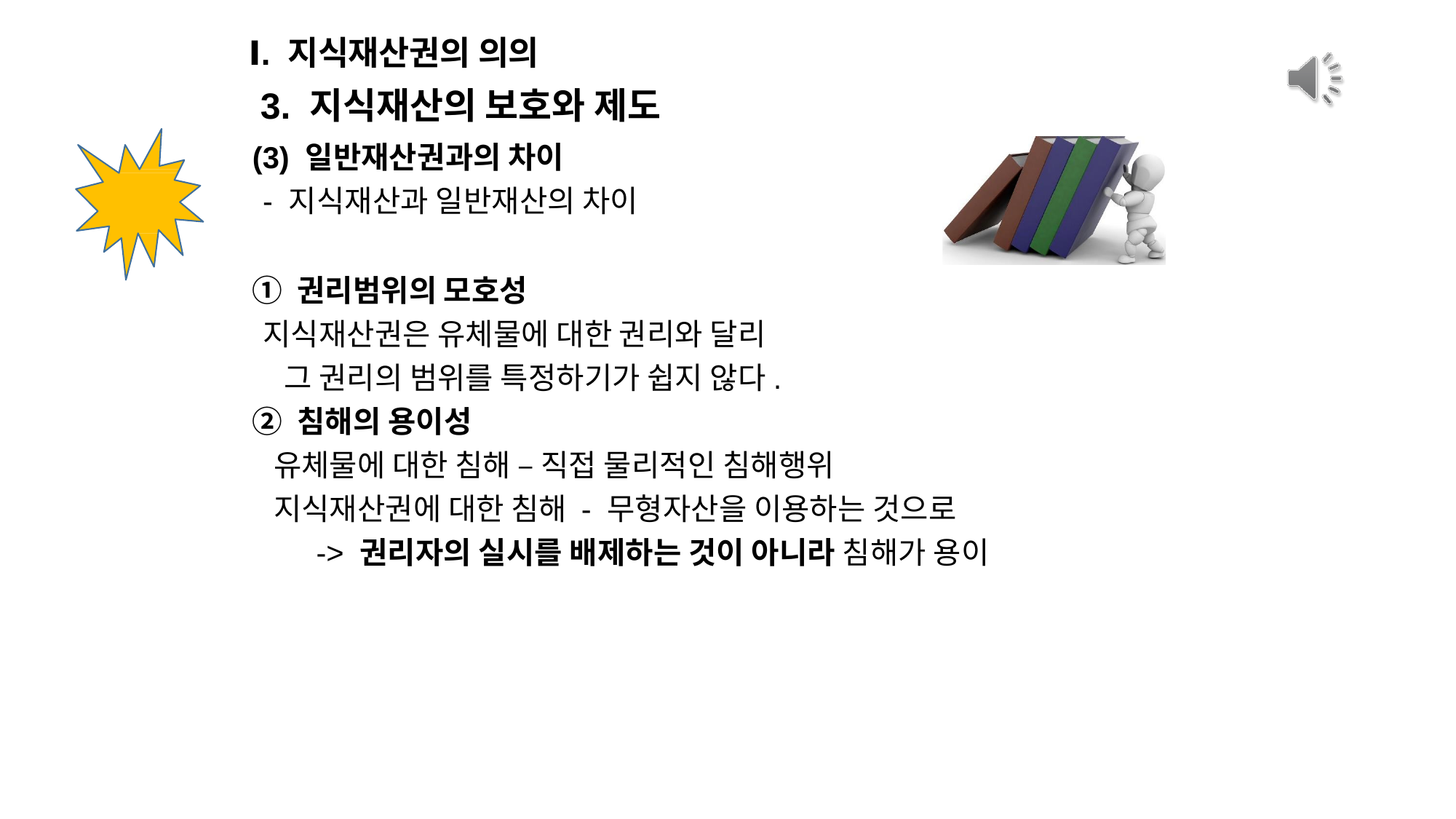

# Ⅰ. 지식재산권의 의의

3. 지식재산의 보호와 제도
(3) 일반재산권과의 차이
- 지식재산과 일반재산의 차이

① 권리범위의 모호성
지식재산권은 유체물에 대한 권리와 달리
그 권리의 범위를 특정하기가 쉽지 않다.
② 침해의 용이성
유체물에 대한 침해 – 직접 물리적인 침해행위
지식재산권에 대한 침해 - 무형자산을 이용하는 것으로
-> 권리자의 실시를 배제하는 것이 아니라 침해가 용이